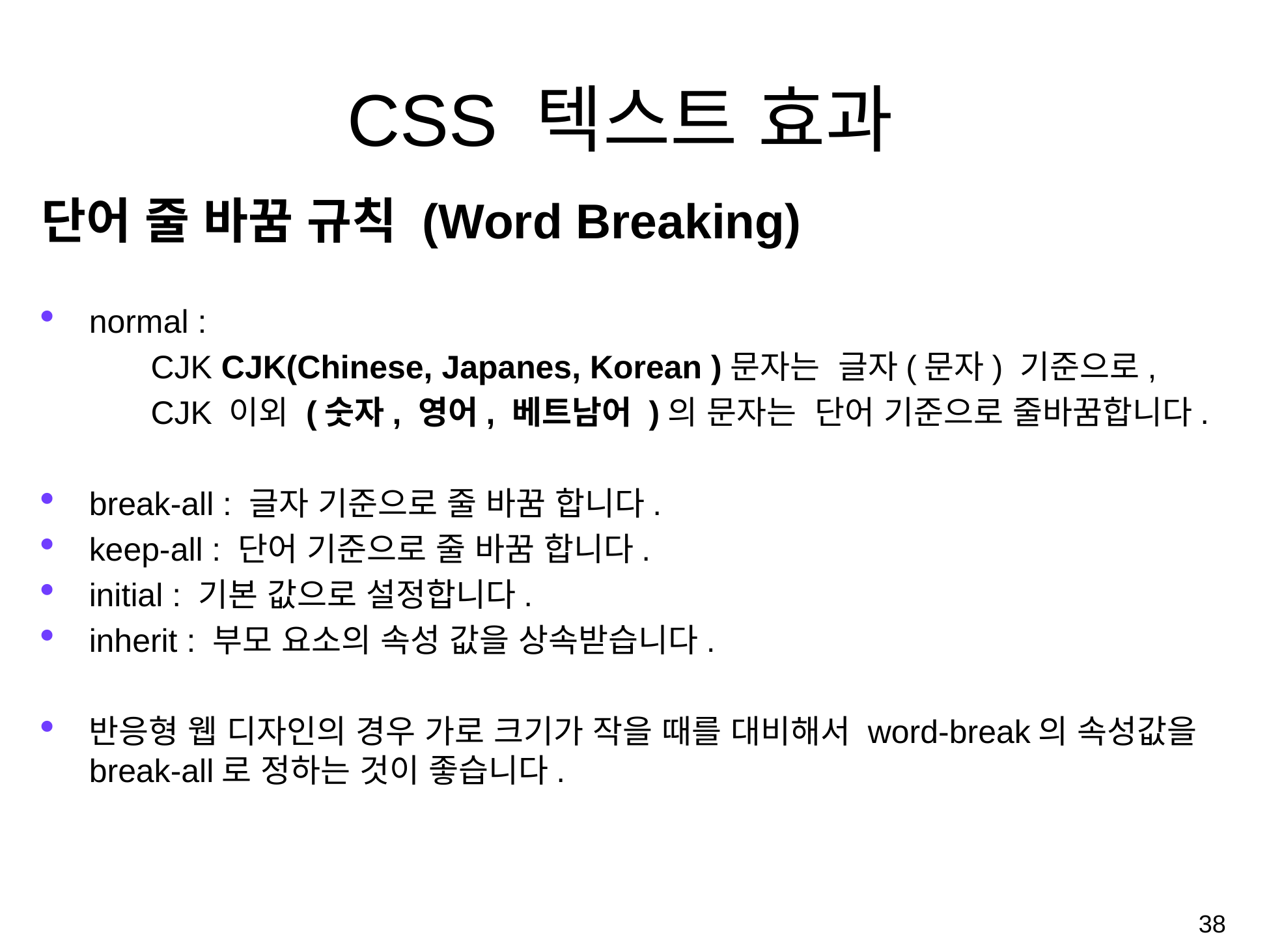

# CSS 텍스트 효과
단어 줄 바꿈 규칙 (Word Breaking)

normal :
            CJK CJK(Chinese, Japanes, Korean )문자는  글자(문자) 기준으로,
            CJK 이외 (숫자, 영어, 베트남어 )의 문자는  단어 기준으로 줄바꿈합니다.

break-all : 글자 기준으로 줄 바꿈 합니다.
keep-all : 단어 기준으로 줄 바꿈 합니다.
initial : 기본 값으로 설정합니다.
inherit : 부모 요소의 속성 값을 상속받습니다.

반응형 웹 디자인의 경우 가로 크기가 작을 때를 대비해서 word-break의 속성값을 break-all로 정하는 것이 좋습니다.

38